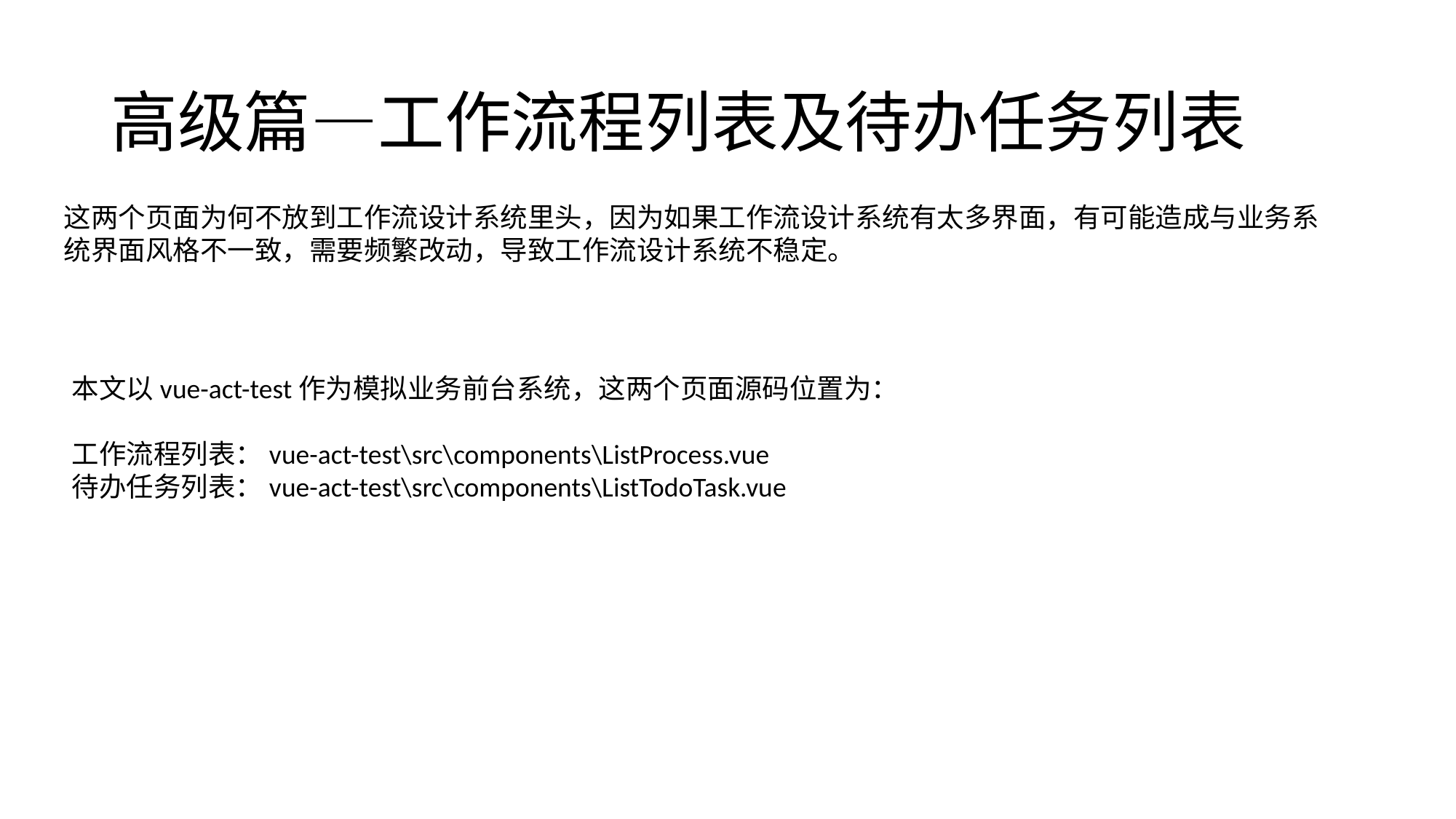

# 高级篇—工作流程列表及待办任务列表
这两个页面为何不放到工作流设计系统里头，因为如果工作流设计系统有太多界面，有可能造成与业务系统界面风格不一致，需要频繁改动，导致工作流设计系统不稳定。

本文以vue-act-test作为模拟业务前台系统，这两个页面源码位置为：

工作流程列表：vue-act-test\src\components\ListProcess.vue
待办任务列表：vue-act-test\src\components\ListTodoTask.vue